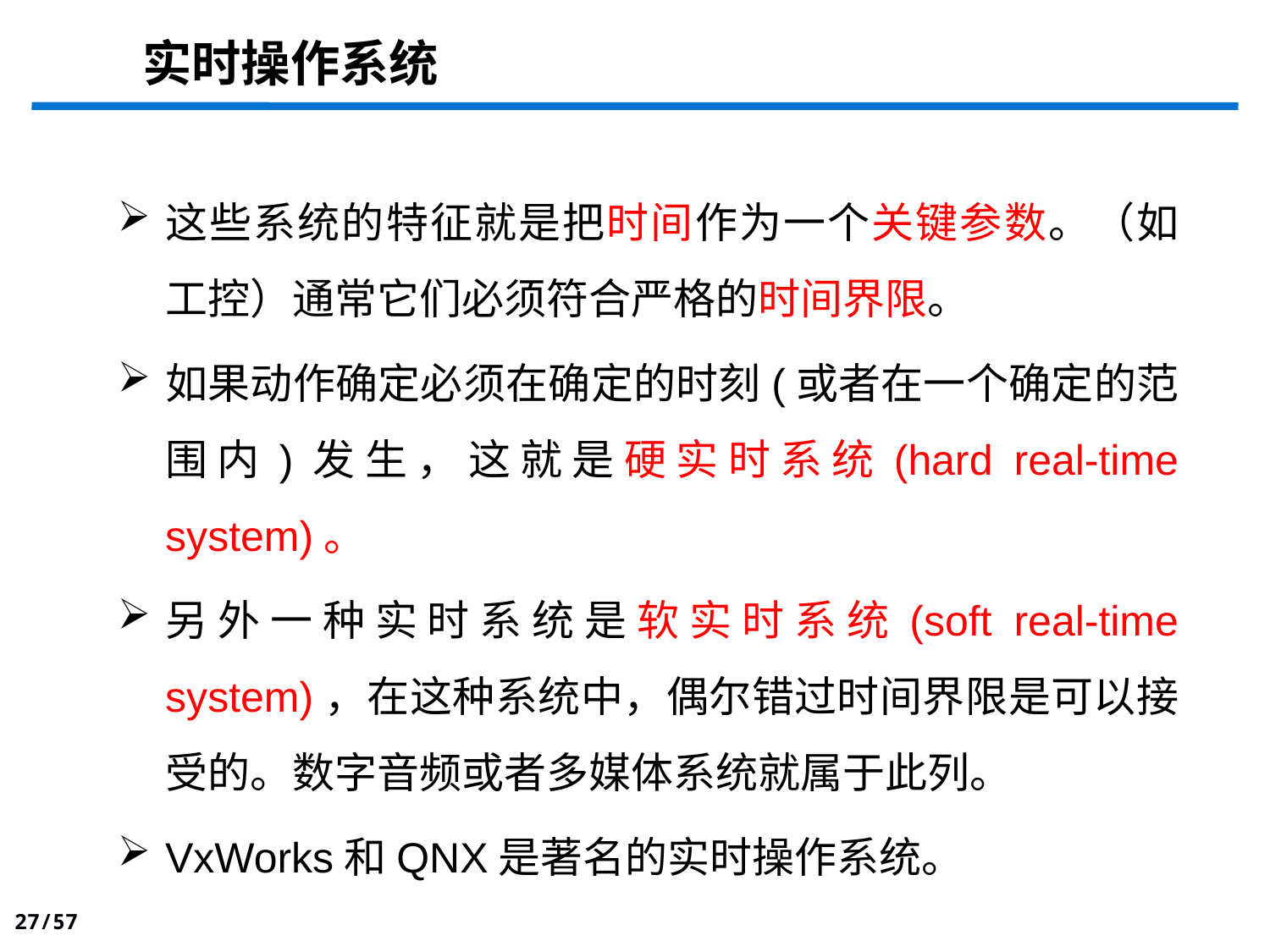

# 实时操作系统
这些系统的特征就是把时间作为一个关键参数。（如工控）通常它们必须符合严格的时间界限。
如果动作确定必须在确定的时刻(或者在一个确定的范围内)发生，这就是硬实时系统(hard real-time system)。
另外一种实时系统是软实时系统(soft real-time system)，在这种系统中，偶尔错过时间界限是可以接受的。数字音频或者多媒体系统就属于此列。
VxWorks和QNX是著名的实时操作系统。